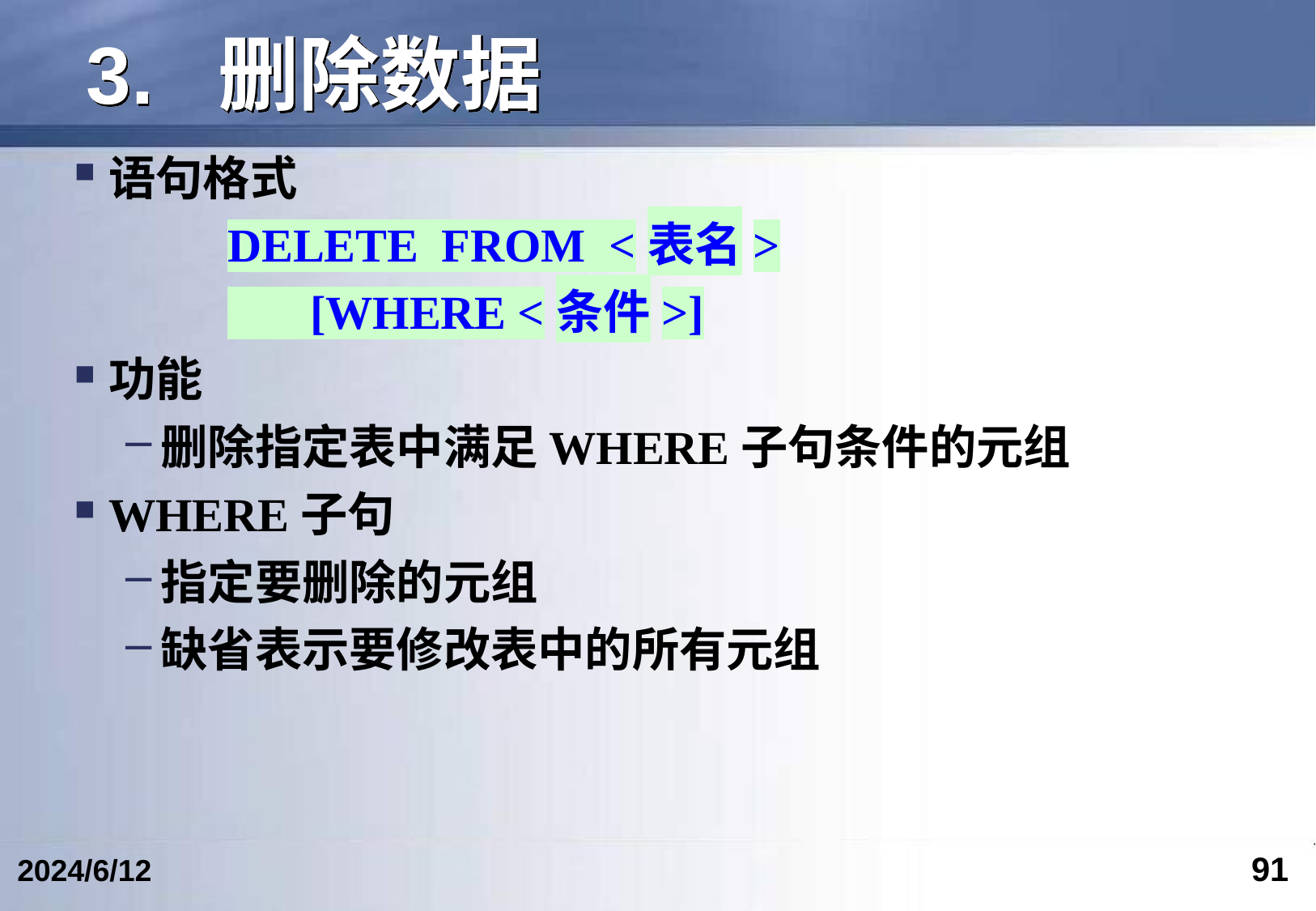

# 3.  删除数据
语句格式
DELETE  FROM  <表名>
       [WHERE <条件>]
功能
删除指定表中满足WHERE子句条件的元组
WHERE子句
指定要删除的元组
缺省表示要修改表中的所有元组
91
2024/6/12